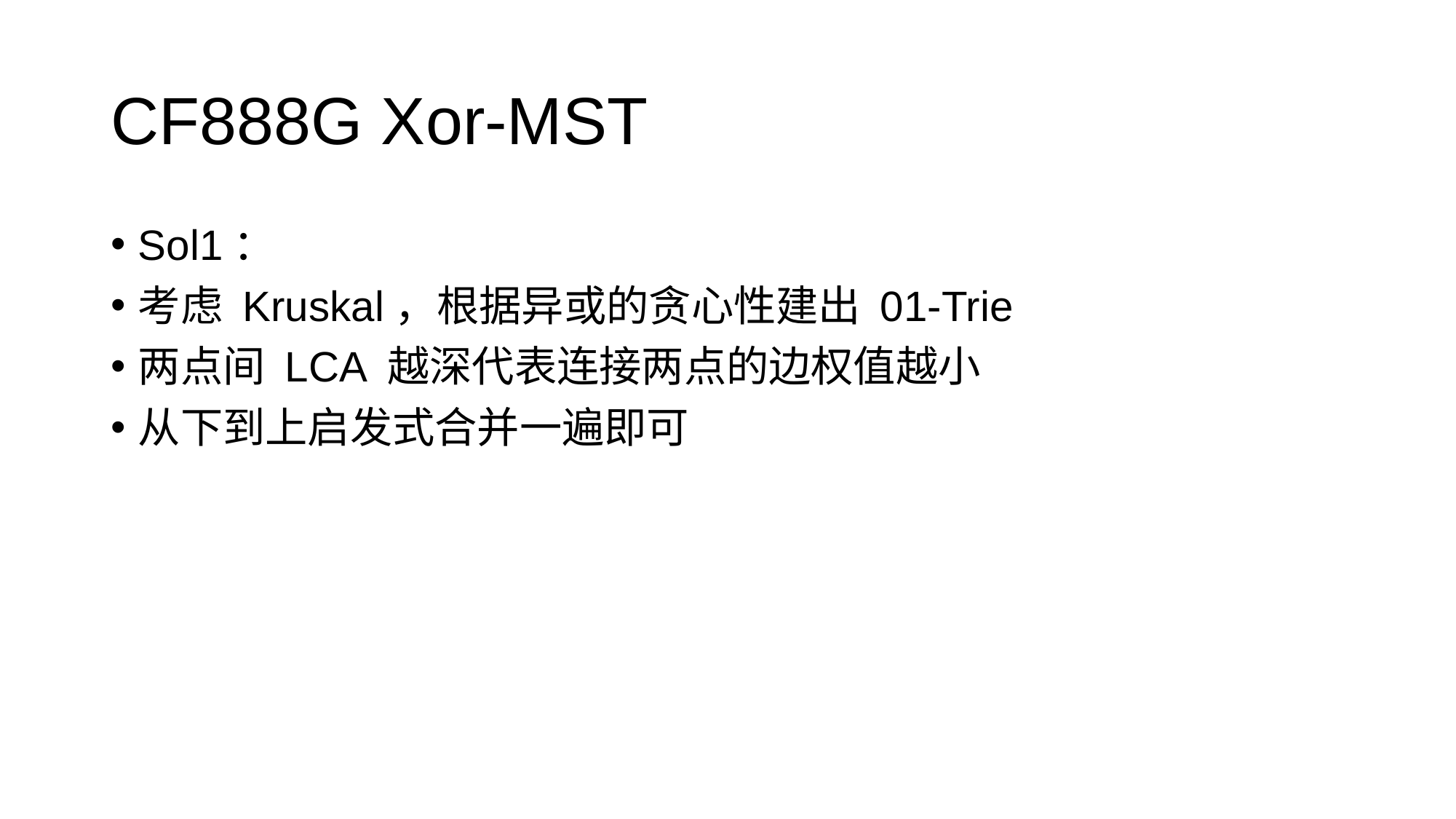

# CF888G Xor-MST
Sol1：
考虑 Kruskal，根据异或的贪心性建出 01-Trie
两点间 LCA 越深代表连接两点的边权值越小
从下到上启发式合并一遍即可